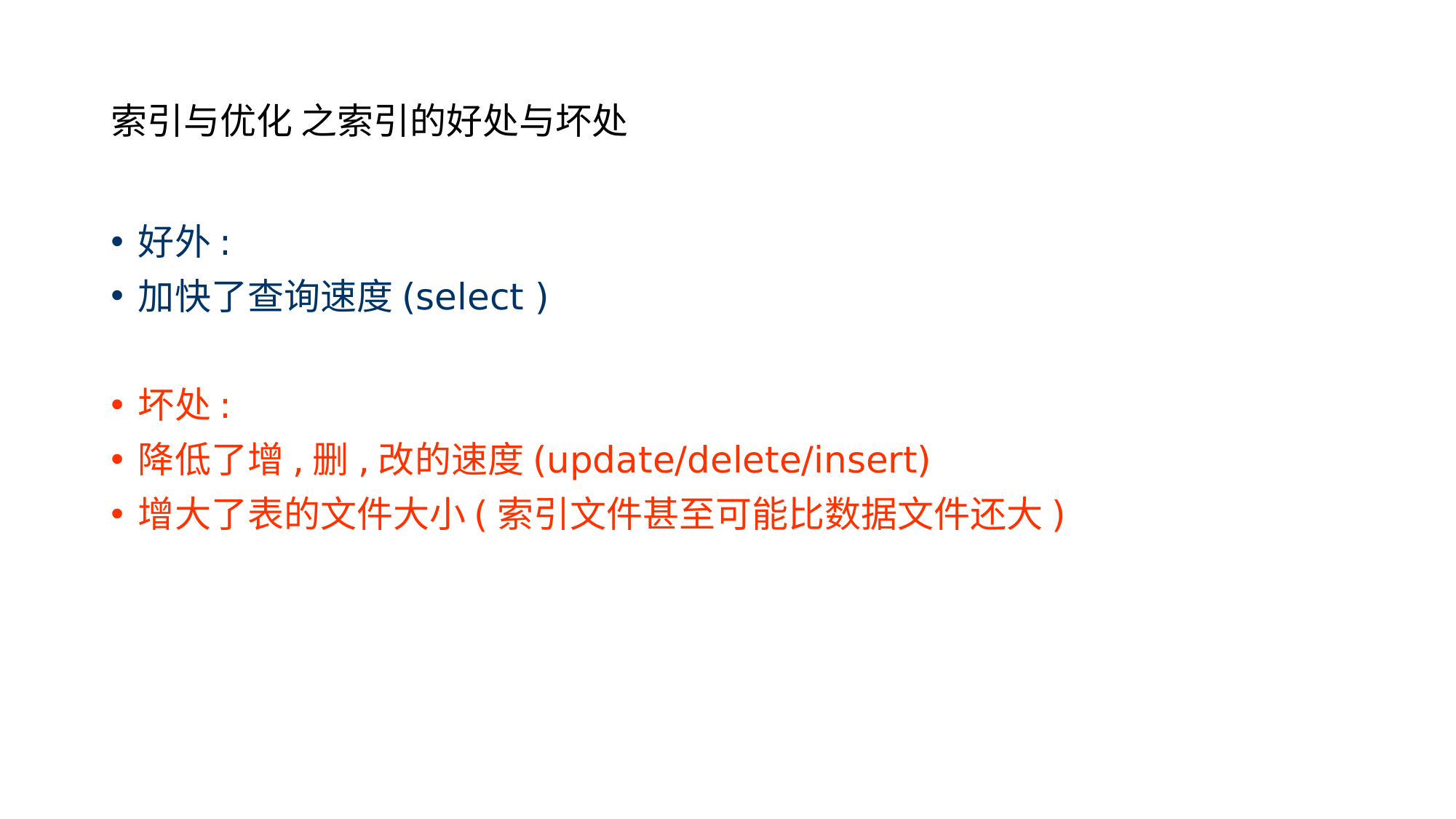

# 索引与优化 之索引的好处与坏处
好外:
加快了查询速度(select )

坏处:
降低了增,删,改的速度(update/delete/insert)
增大了表的文件大小(索引文件甚至可能比数据文件还大)